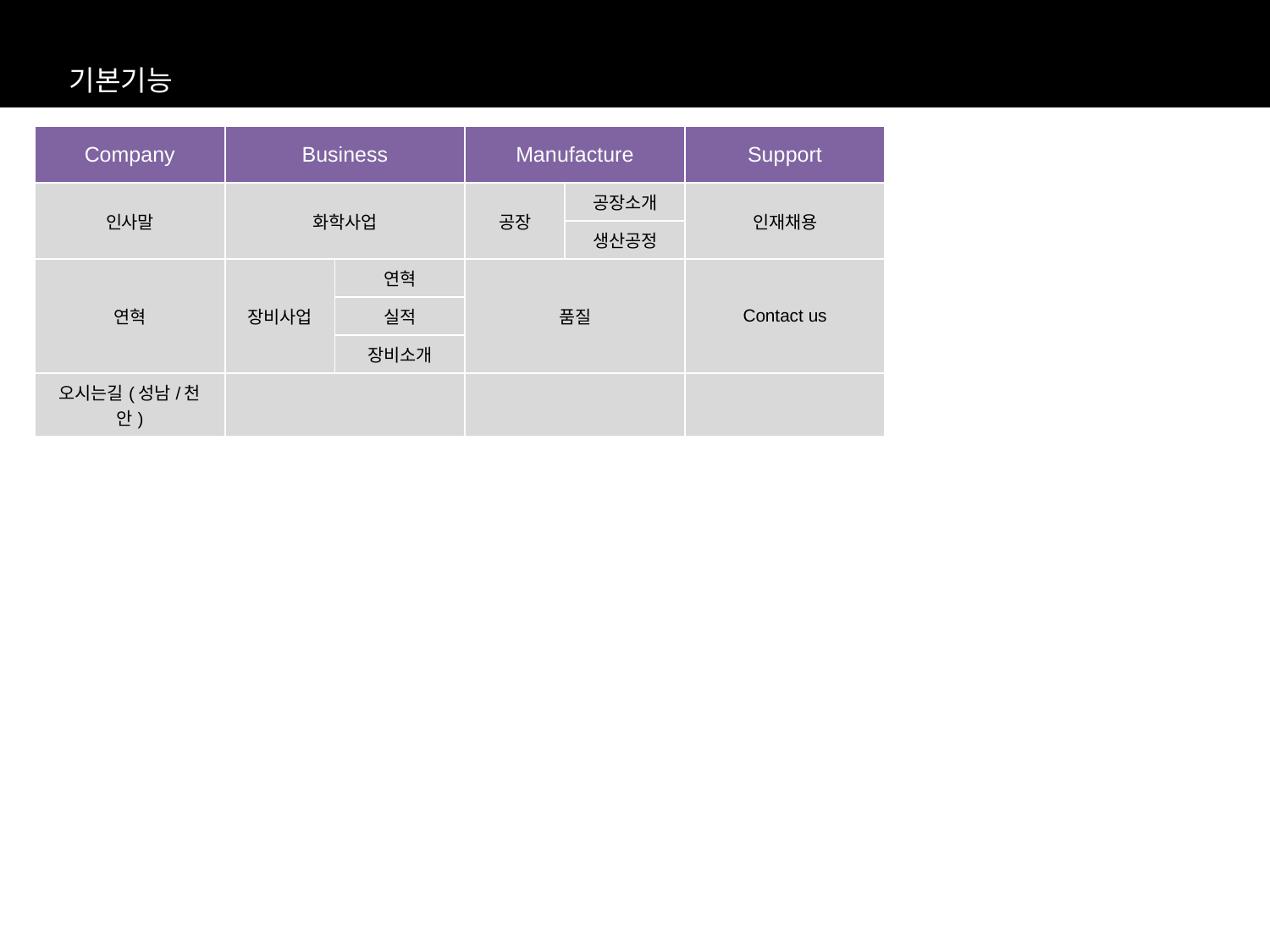

기본기능
기본기능
| Company | Business |  | Manufacture |  | Support |
| --- | --- | --- | --- | --- | --- |
| 인사말 | 화학사업 |  | 공장 | 공장소개 | 인재채용 |
|  |  |  |  | 생산공정 |  |
| 연혁 | 장비사업 | 연혁 | 품질 |  | Contact us |
|  |  | 실적 |  |  |  |
|  |  | 장비소개 |  |  |  |
| 오시는길(성남/천안) |  |  |  |  |  |